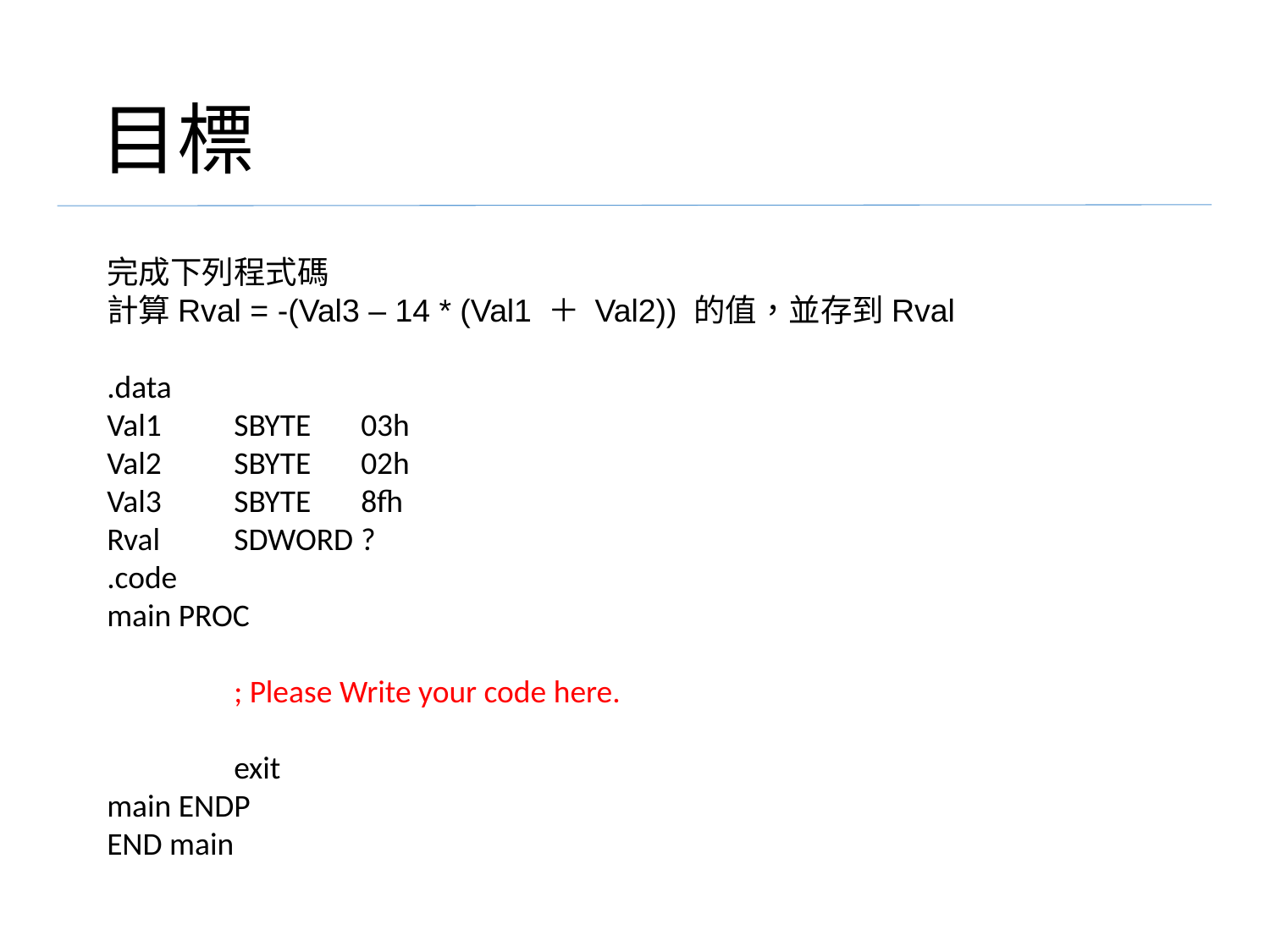

# 目標
完成下列程式碼
計算Rval = -(Val3 – 14 * (Val1 ＋ Val2)) 的值，並存到Rval

.data
Val1	SBYTE	03h
Val2	SBYTE	02h
Val3	SBYTE	8fh
Rval	SDWORD	?
.code
main PROC

	; Please Write your code here.

	exit
main ENDP
END main